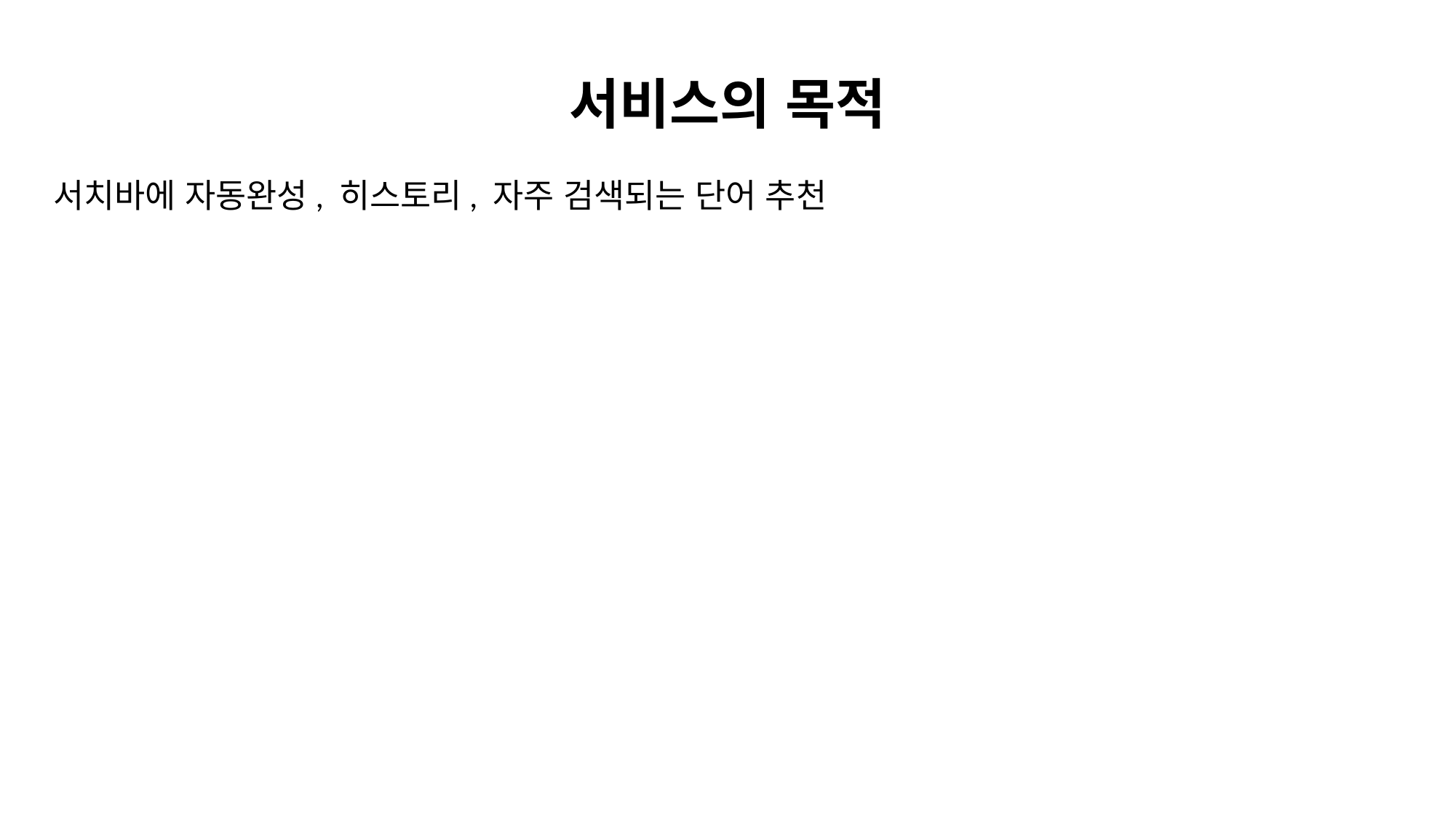

서비스의 목적

서치바에 자동완성, 히스토리, 자주 검색되는 단어 추천